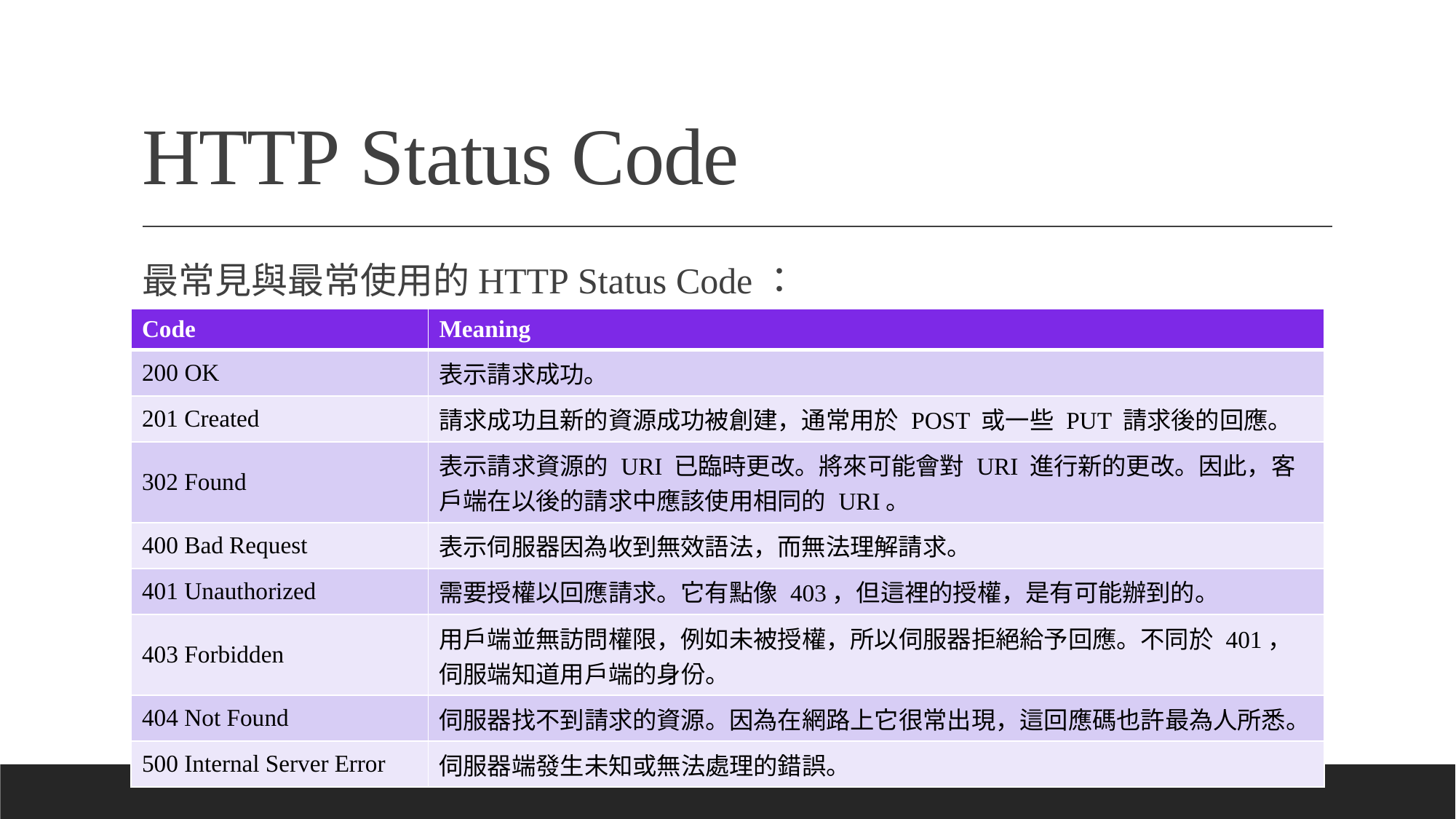

# HTTP Status Code
最常見與最常使用的HTTP Status Code：

| Code | Meaning |
| --- | --- |
| 200 OK | 表示請求成功。 |
| 201 Created | 請求成功且新的資源成功被創建，通常用於 POST 或一些 PUT 請求後的回應。 |
| 302 Found | 表示請求資源的 URI 已臨時更改。將來可能會對 URI 進行新的更改。因此，客戶端在以後的請求中應該使用相同的 URI。 |
| 400 Bad Request | 表示伺服器因為收到無效語法，而無法理解請求。 |
| 401 Unauthorized | 需要授權以回應請求。它有點像 403，但這裡的授權，是有可能辦到的。 |
| 403 Forbidden | 用戶端並無訪問權限，例如未被授權，所以伺服器拒絕給予回應。不同於 401，伺服端知道用戶端的身份。 |
| 404 Not Found | 伺服器找不到請求的資源。因為在網路上它很常出現，這回應碼也許最為人所悉。 |
| 500 Internal Server Error | 伺服器端發生未知或無法處理的錯誤。 |